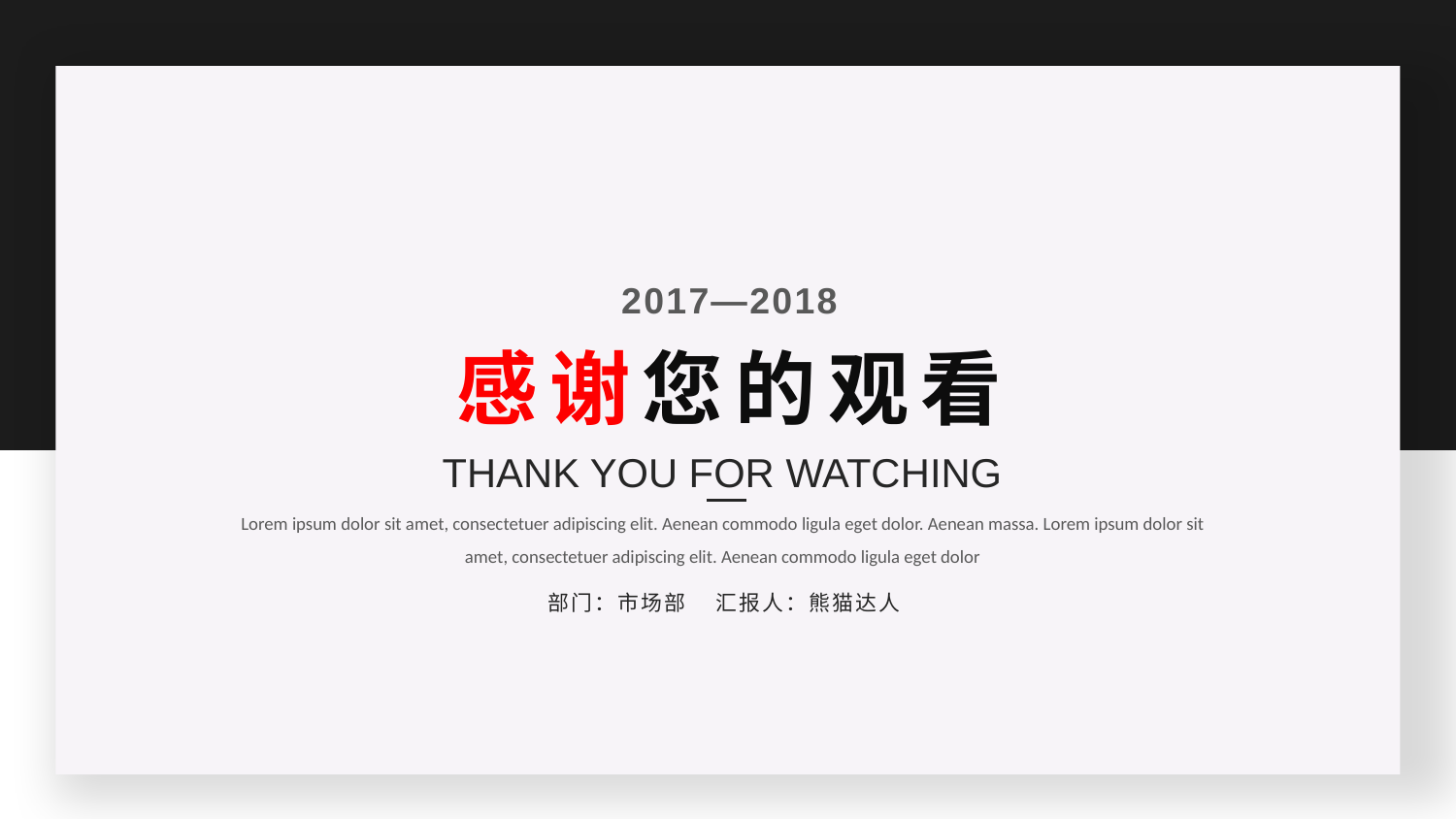

2017—2018
感谢您的观看
THANK YOU FOR WATCHING
Lorem ipsum dolor sit amet, consectetuer adipiscing elit. Aenean commodo ligula eget dolor. Aenean massa. Lorem ipsum dolor sit amet, consectetuer adipiscing elit. Aenean commodo ligula eget dolor
部门：市场部    汇报人：熊猫达人